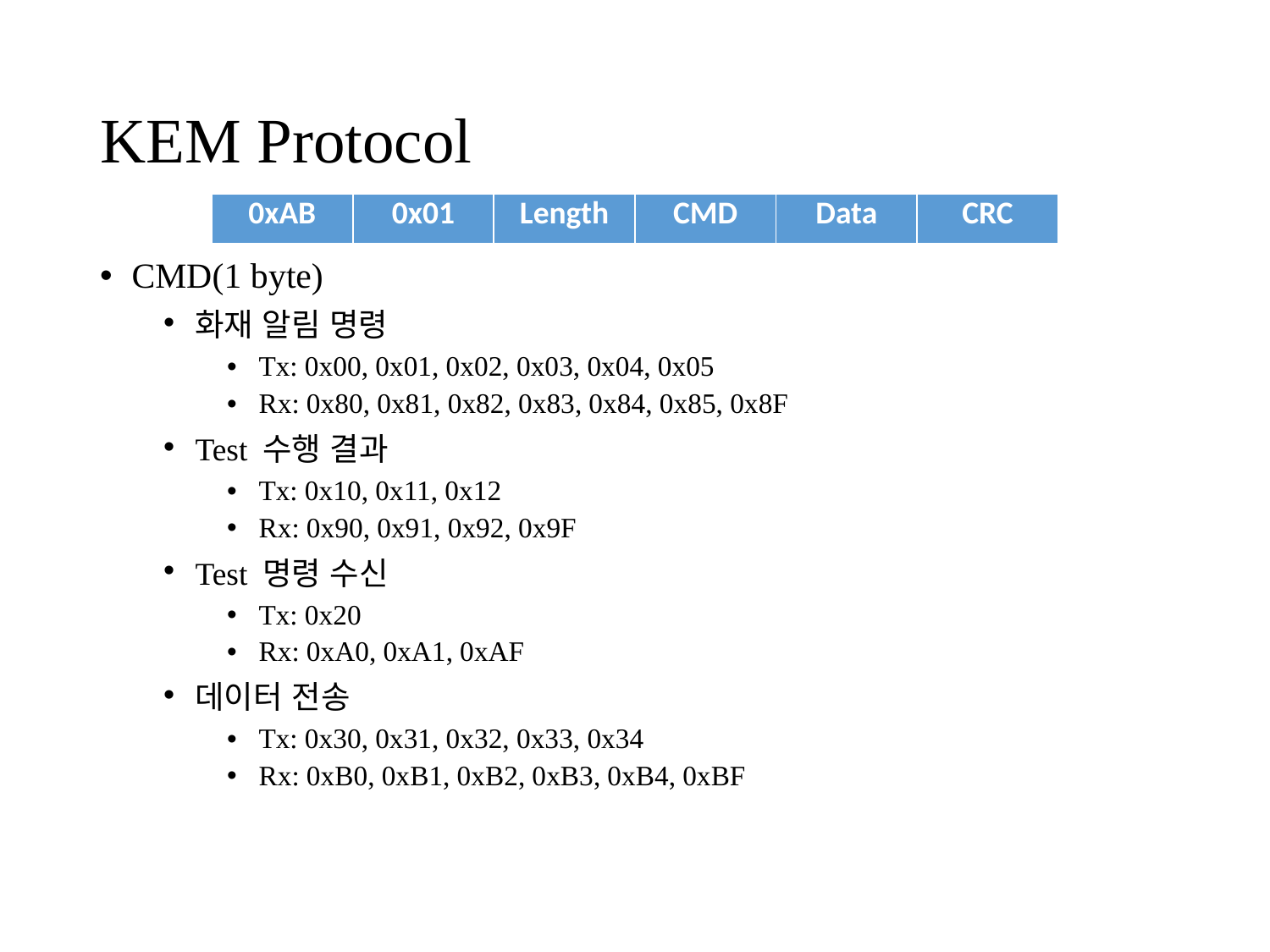

# KEM Protocol
| 0xAB | 0x01 | Length | CMD | Data | CRC |
| --- | --- | --- | --- | --- | --- |
CMD(1 byte)
화재 알림 명령
Tx: 0x00, 0x01, 0x02, 0x03, 0x04, 0x05
Rx: 0x80, 0x81, 0x82, 0x83, 0x84, 0x85, 0x8F
Test 수행 결과
Tx: 0x10, 0x11, 0x12
Rx: 0x90, 0x91, 0x92, 0x9F
Test 명령 수신
Tx: 0x20
Rx: 0xA0, 0xA1, 0xAF
데이터 전송
Tx: 0x30, 0x31, 0x32, 0x33, 0x34
Rx: 0xB0, 0xB1, 0xB2, 0xB3, 0xB4, 0xBF